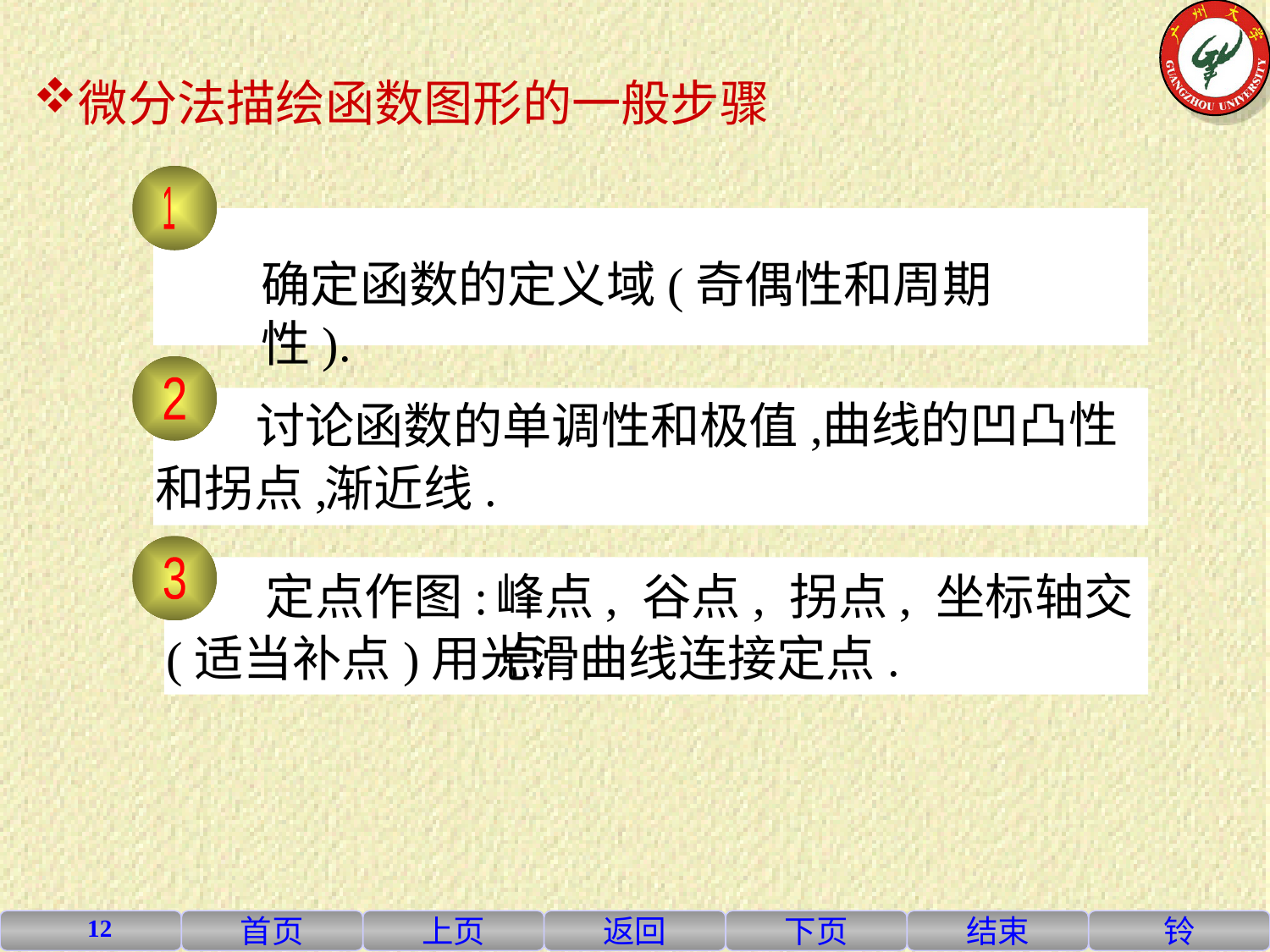

微分法描绘函数图形的一般步骤

1

确定函数的定义域(奇偶性和周期性).

2

曲线的凹凸性
讨论函数的单调性和极值,
和拐点,
渐近线.

3

        定点作图:
峰点, 谷点, 拐点, 坐标轴交点
(适当补点)用光滑曲线连接定点.
12